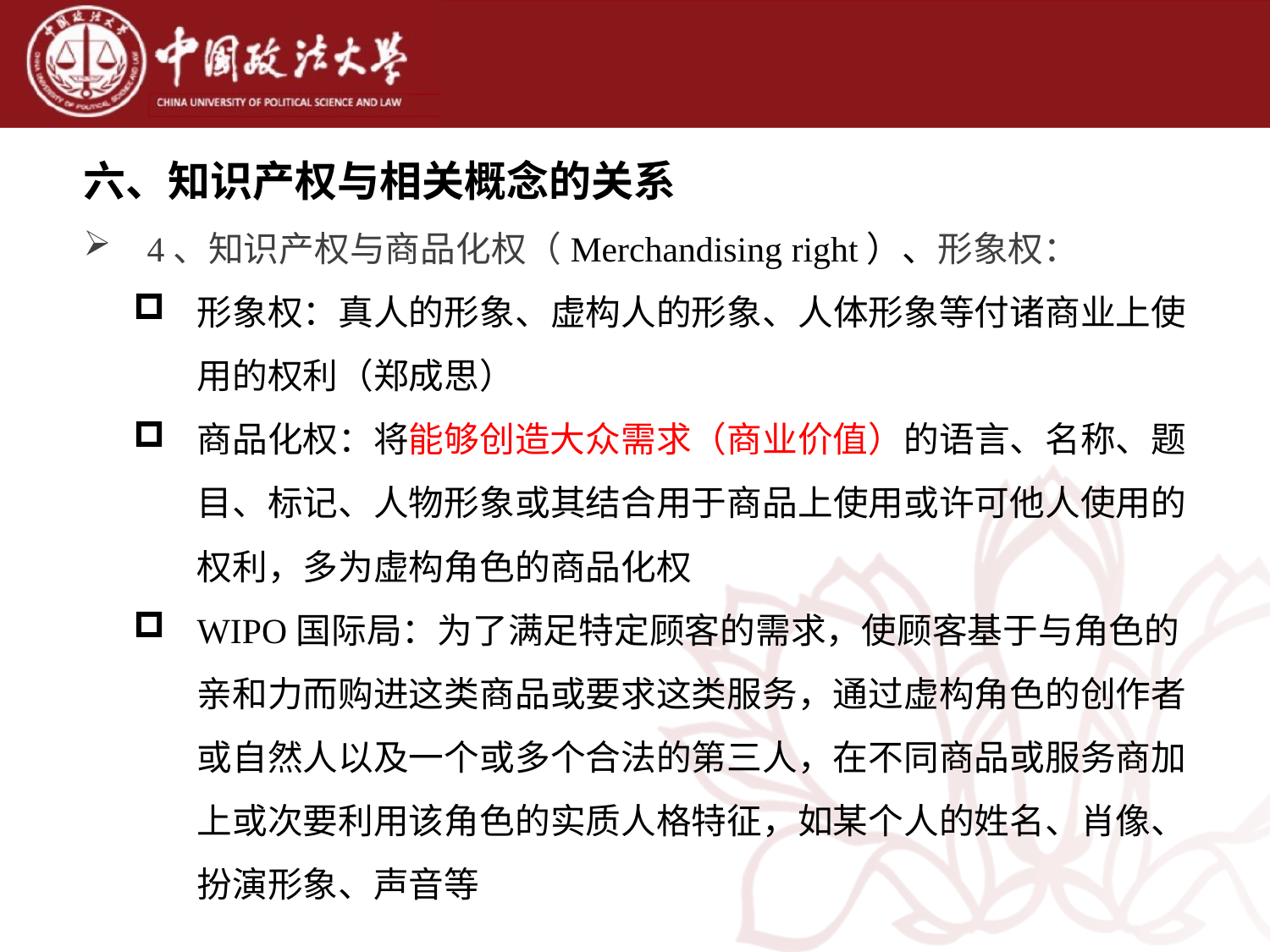

六、知识产权与相关概念的关系
4、知识产权与商品化权（Merchandising right）、形象权：
形象权：真人的形象、虚构人的形象、人体形象等付诸商业上使用的权利（郑成思）
商品化权：将能够创造大众需求（商业价值）的语言、名称、题目、标记、人物形象或其结合用于商品上使用或许可他人使用的权利，多为虚构角色的商品化权
WIPO国际局：为了满足特定顾客的需求，使顾客基于与角色的亲和力而购进这类商品或要求这类服务，通过虚构角色的创作者或自然人以及一个或多个合法的第三人，在不同商品或服务商加上或次要利用该角色的实质人格特征，如某个人的姓名、肖像、扮演形象、声音等